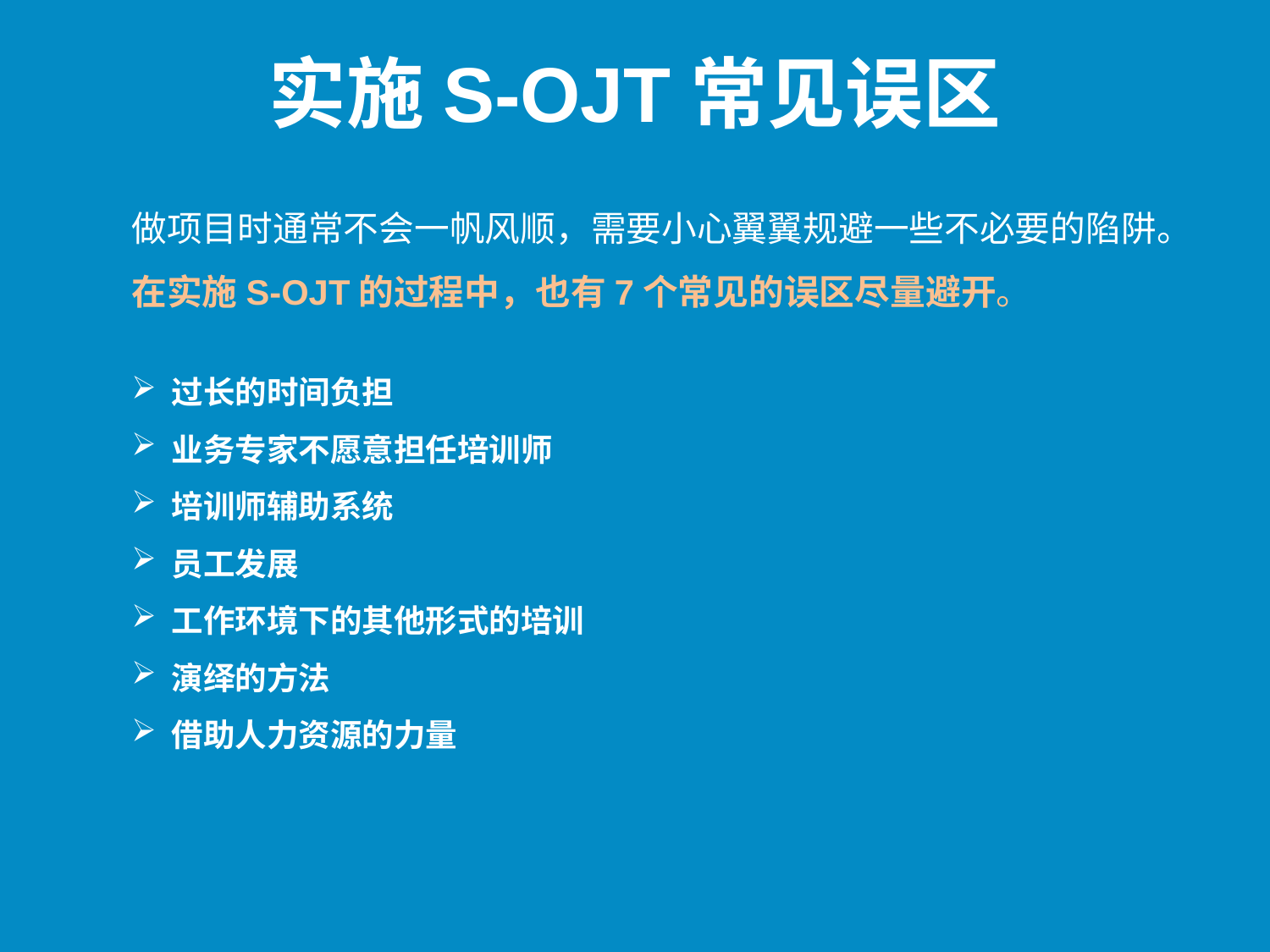

实施S-OJT常见误区
做项目时通常不会一帆风顺，需要小心翼翼规避一些不必要的陷阱。
在实施S-OJT的过程中，也有7个常见的误区尽量避开。
 过长的时间负担
 业务专家不愿意担任培训师
 培训师辅助系统
 员工发展
 工作环境下的其他形式的培训
 演绎的方法
 借助人力资源的力量